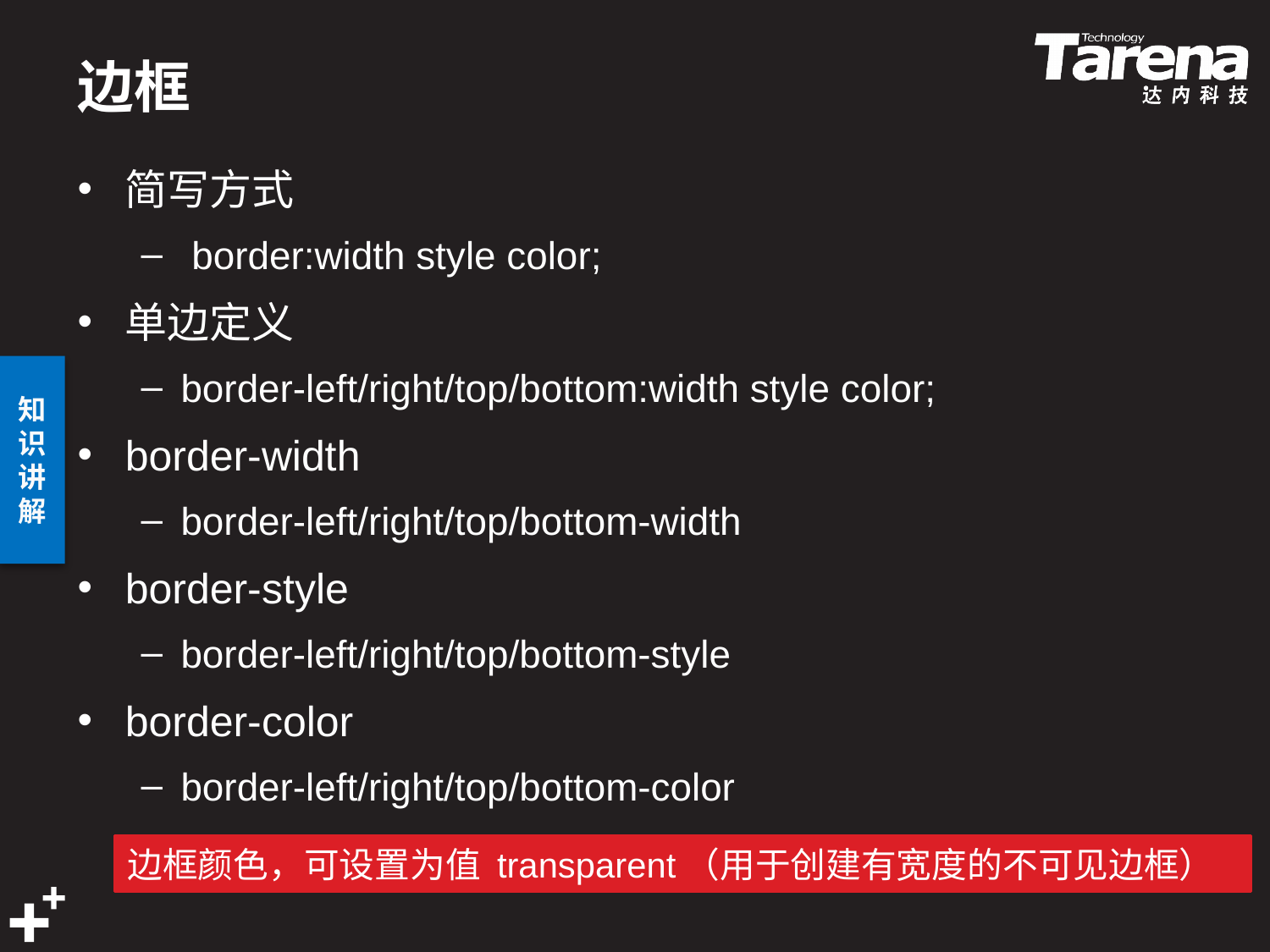

# 边框
简写方式
 border:width style color;
单边定义
border-left/right/top/bottom:width style color;
border-width
border-left/right/top/bottom-width
border-style
border-left/right/top/bottom-style
border-color
border-left/right/top/bottom-color
边框颜色，可设置为值 transparent（用于创建有宽度的不可见边框）